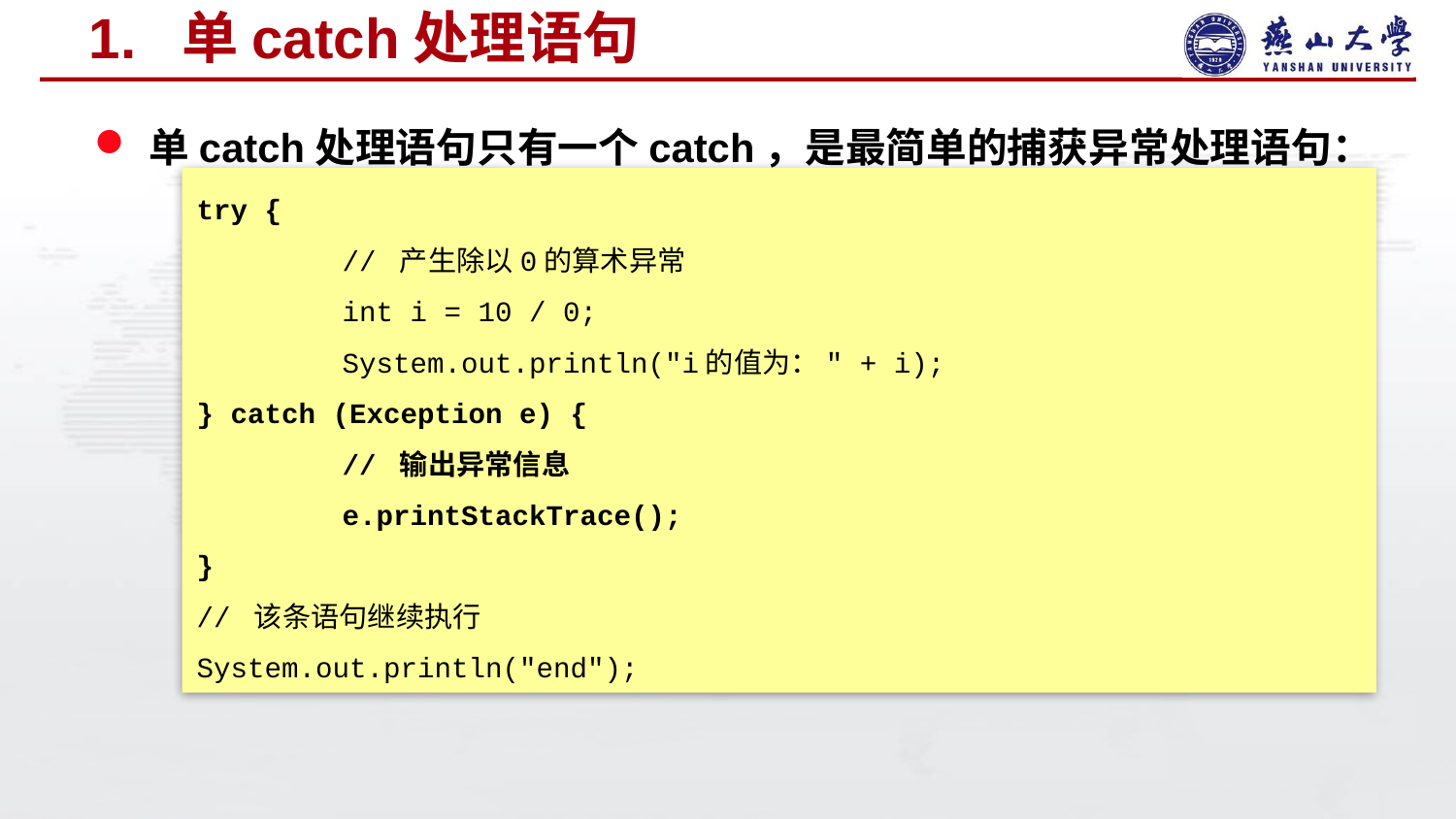

# 1.  单catch处理语句
单catch处理语句只有一个catch，是最简单的捕获异常处理语句：

try {
	// 产生除以0的算术异常
	int i = 10 / 0;
	System.out.println("i的值为：" + i);
} catch (Exception e) {
	// 输出异常信息
	e.printStackTrace();
}
// 该条语句继续执行
System.out.println("end");